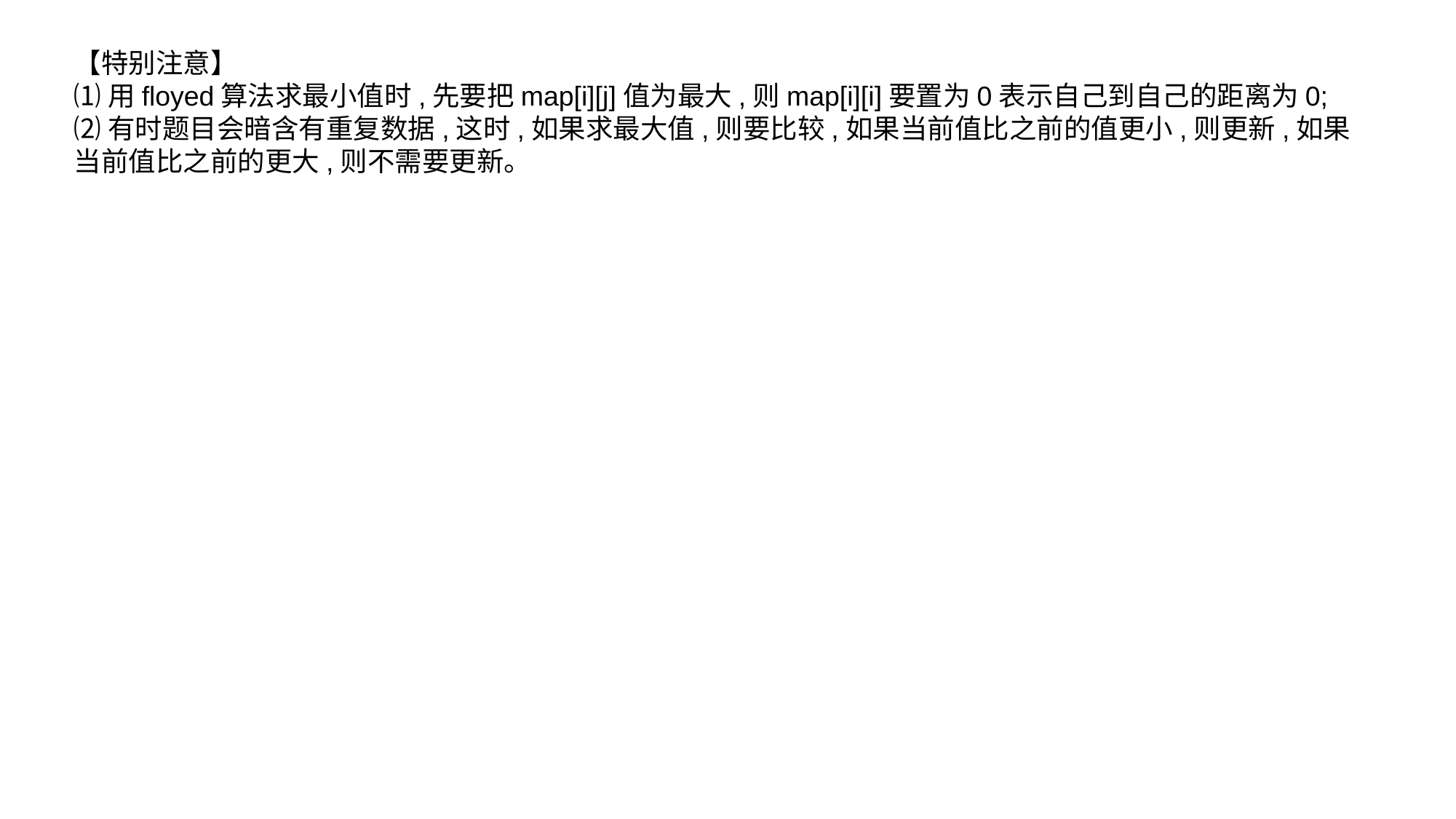

【特别注意】
⑴用floyed算法求最小值时,先要把map[i][j]值为最大,则map[i][i]要置为0表示自己到自己的距离为0;
⑵有时题目会暗含有重复数据,这时,如果求最大值,则要比较,如果当前值比之前的值更小,则更新,如果当前值比之前的更大,则不需要更新。